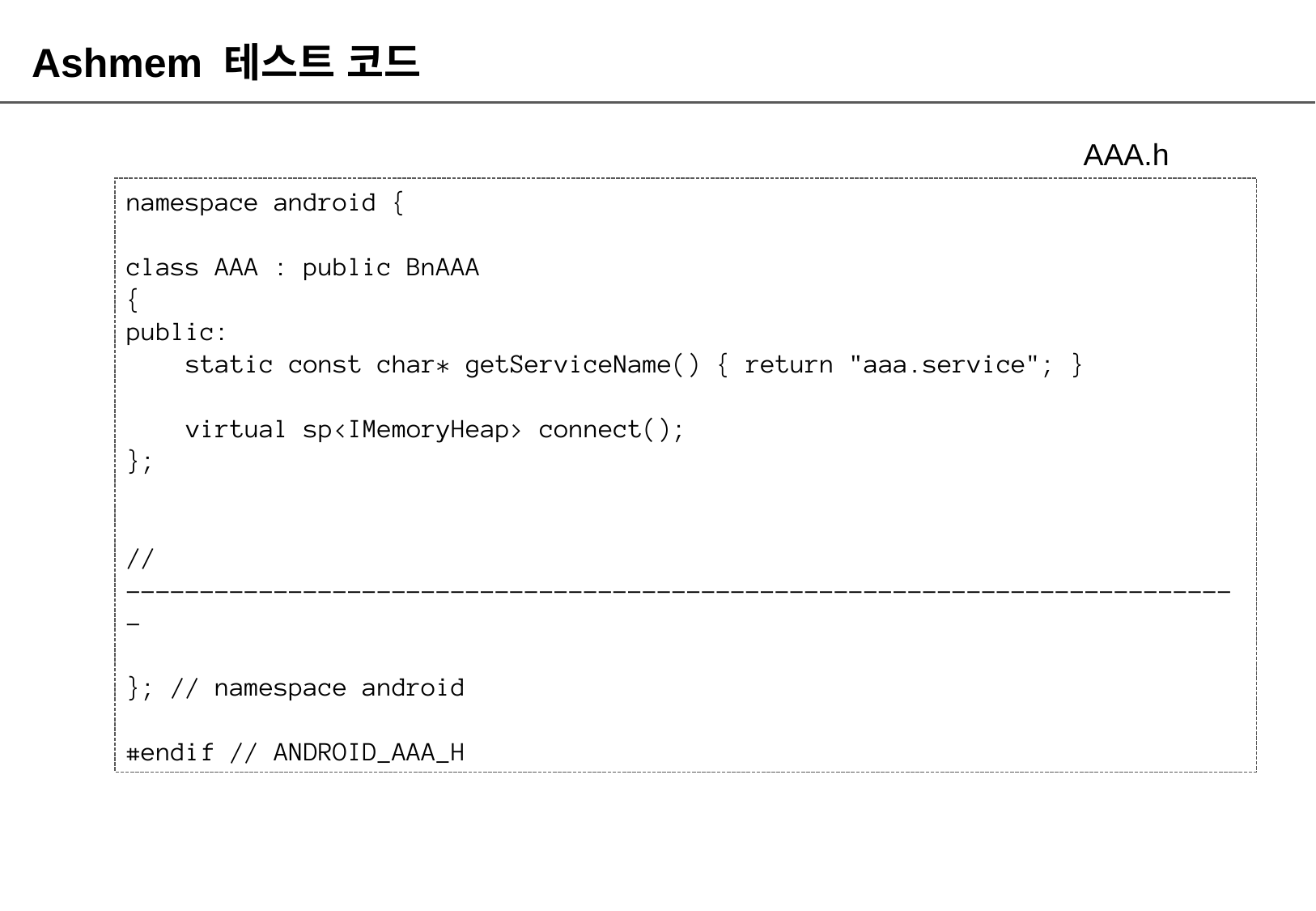

# Ashmem 테스트 코드
AAA.h
namespace android {

class AAA : public BnAAA
{
public:
    static const char* getServiceName() { return "aaa.service"; }

    virtual sp<IMemoryHeap> connect();
};

// ----------------------------------------------------------------------------

}; // namespace android

#endif // ANDROID_AAA_H